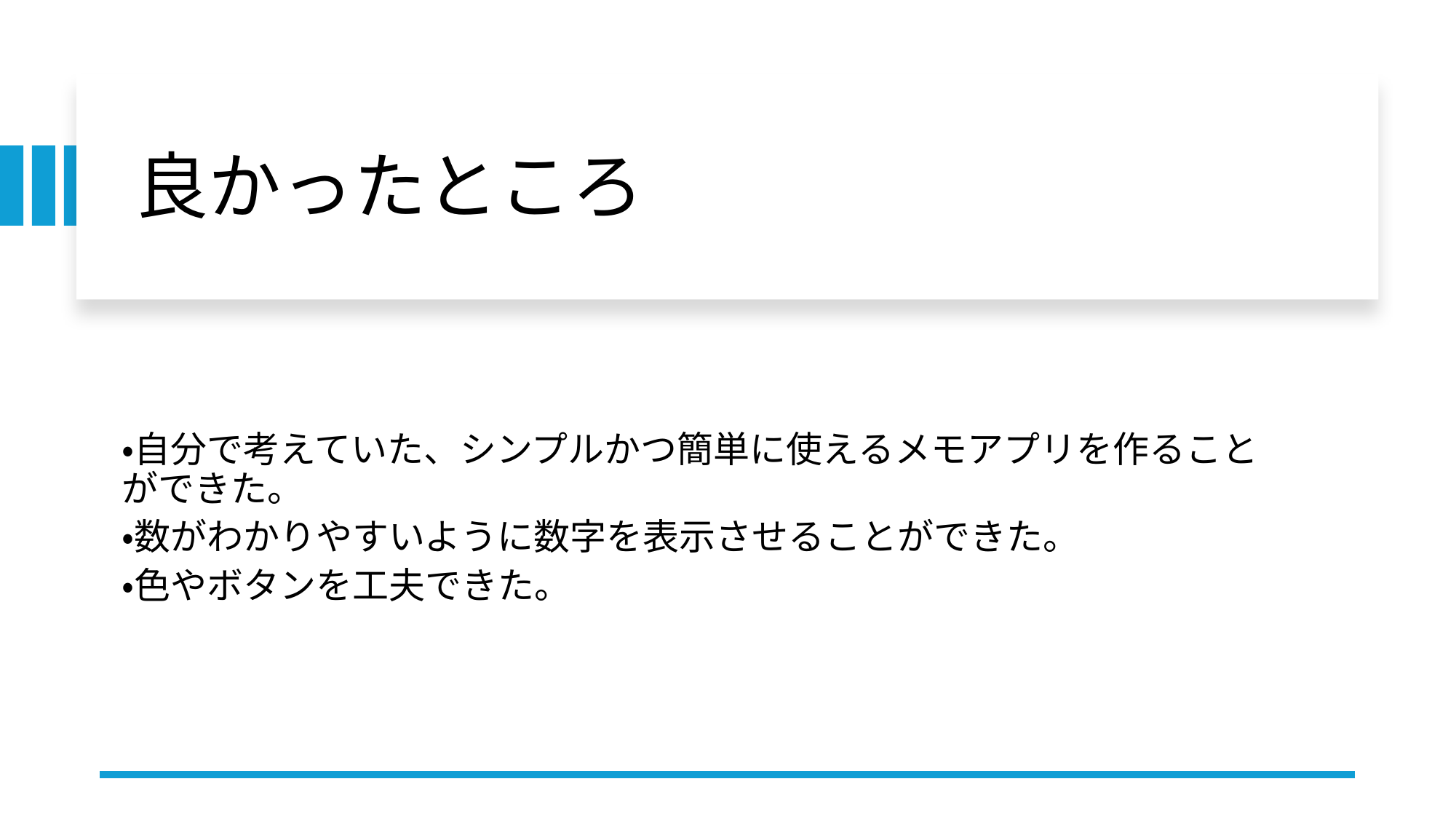

良かったところ

・自分で考えていた、シンプルかつ簡単に使えるメモアプリを作ることができた。
・数がわかりやすいように数字を表示させることができた。
・色やボタンを工夫できた。